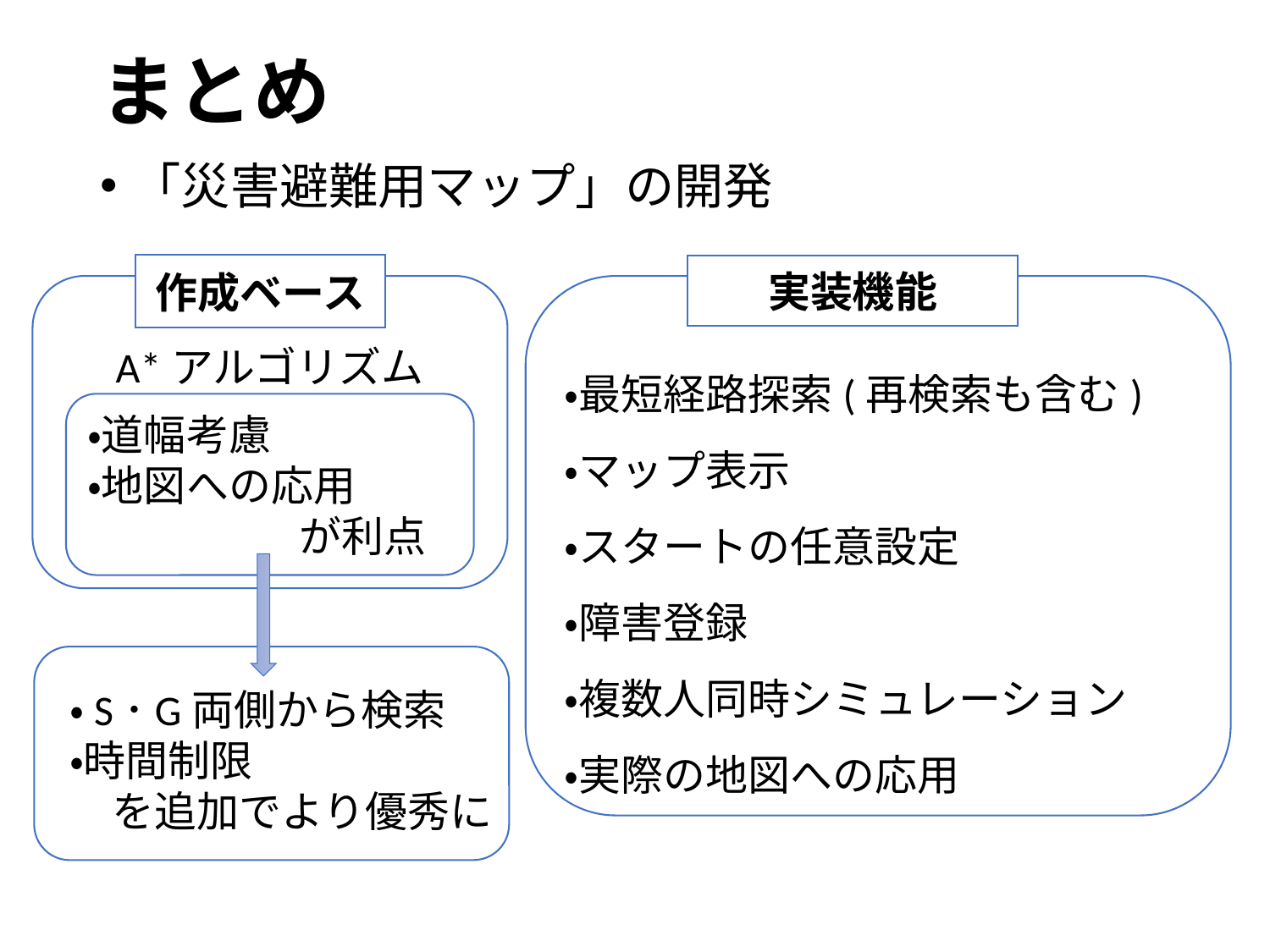

# まとめ
「災害避難用マップ」の開発

作成ベース
実装機能

・最短経路探索(再検索も含む)
・マップ表示
・スタートの任意設定
・障害登録
・複数人同時シミュレーション
・実際の地図への応用

A*アルゴリズム
・道幅考慮
・地図への応用
　　　　　が利点

・S･G両側から検索
・時間制限
　を追加でより優秀に